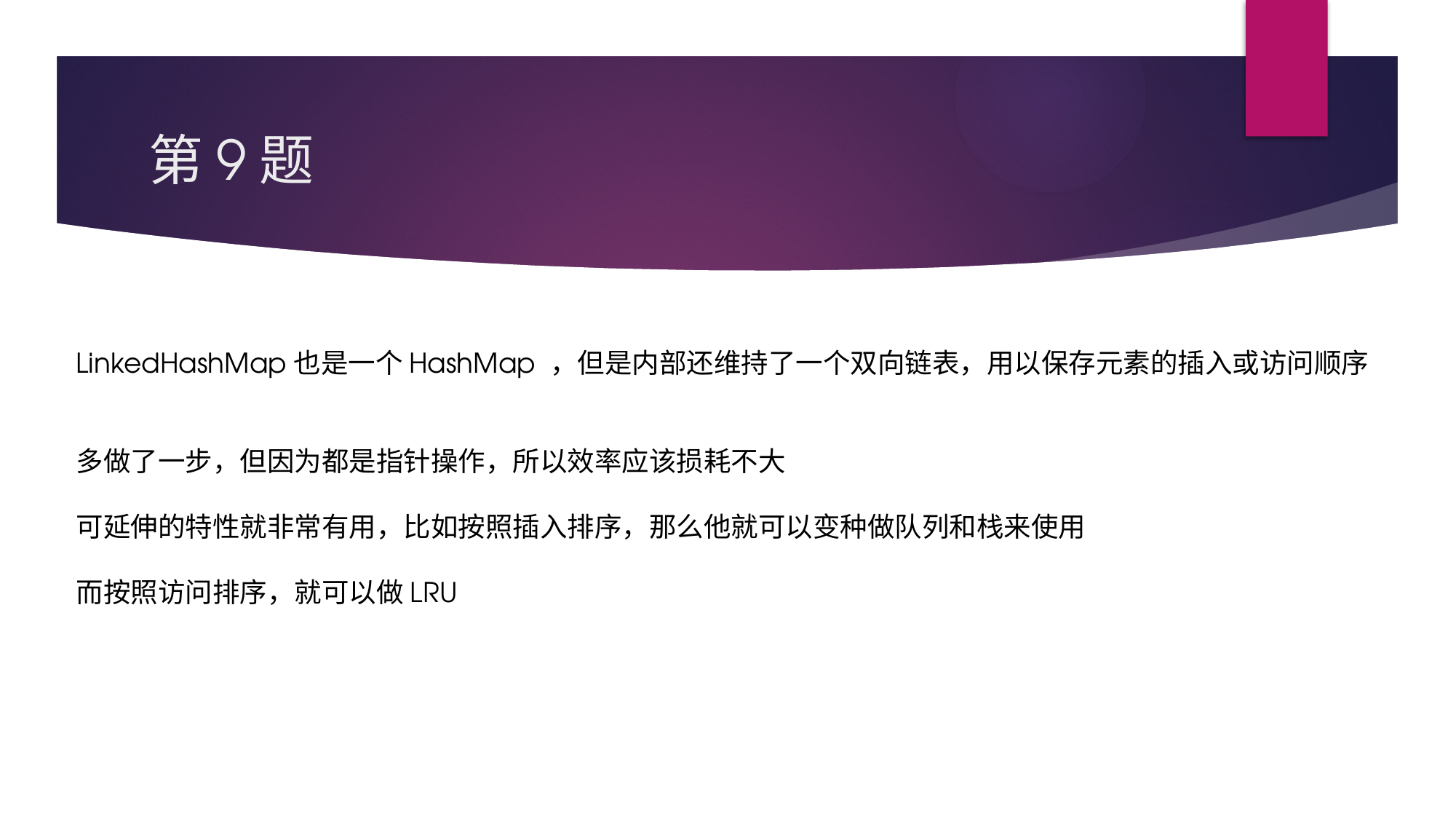

# 第9题
LinkedHashMap也是一个HashMap ，但是内部还维持了一个双向链表，用以保存元素的插入或访问顺序

多做了一步，但因为都是指针操作，所以效率应该损耗不大

可延伸的特性就非常有用，比如按照插入排序，那么他就可以变种做队列和栈来使用

而按照访问排序，就可以做LRU